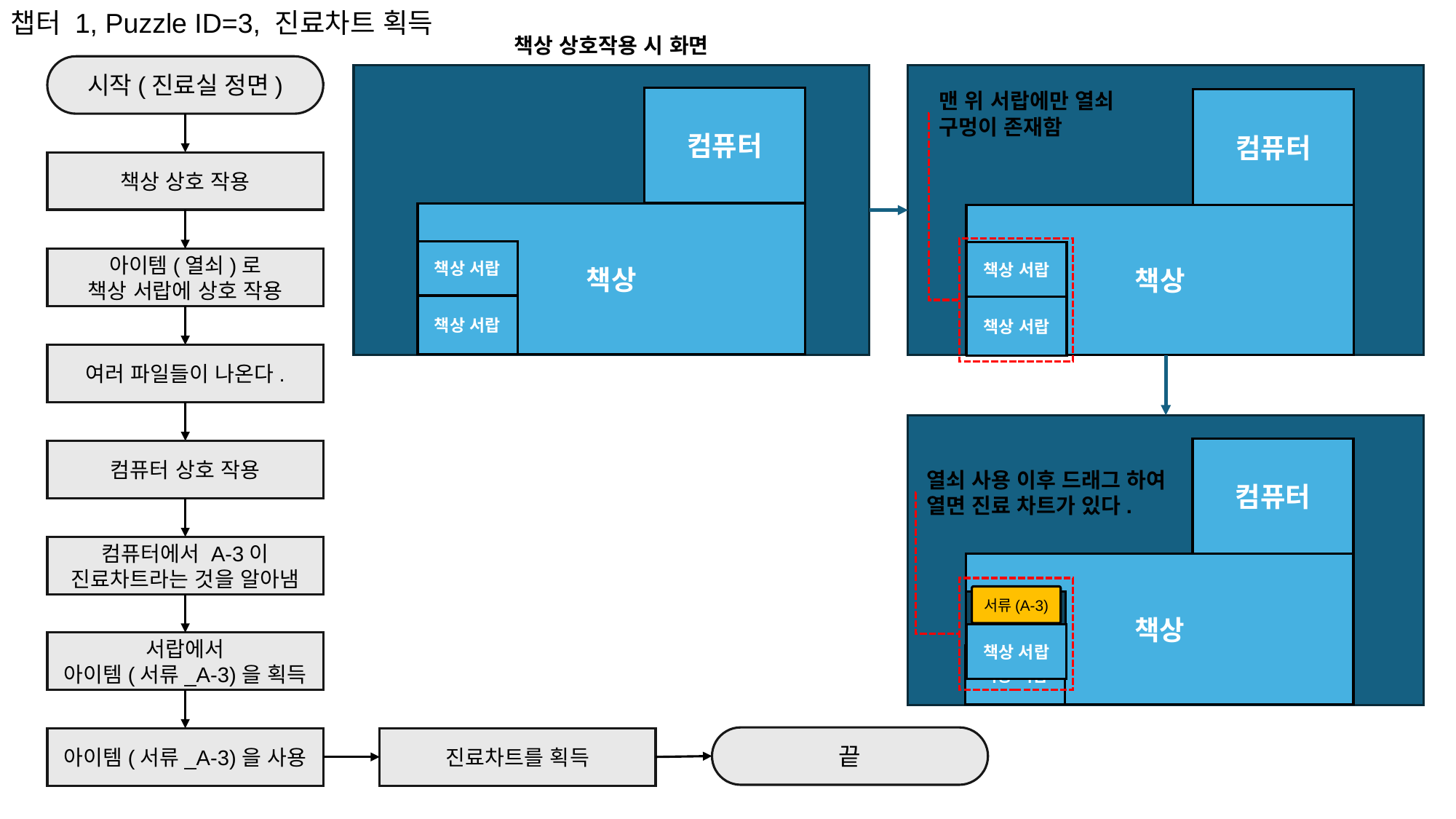

챕터 1, Puzzle ID=3, 진료차트 획득
책상 상호작용 시 화면
시작(진료실 정면)

맨 위 서랍에만 열쇠 구멍이 존재함
컴퓨터
컴퓨터
책상 상호 작용
책상
책상

책상 서랍
책상 서랍
아이템(열쇠)로
책상 서랍에 상호 작용
책상 서랍
책상 서랍
여러 파일들이 나온다.

컴퓨터
컴퓨터 상호 작용
열쇠 사용 이후 드래그 하여 열면 진료 차트가 있다.
컴퓨터에서 A-3이 진료차트라는 것을 알아냄
책상

서류(A-3)

책상 서랍
서랍에서
아이템(서류_A-3)을 획득
책상 서랍
끝
아이템(서류_A-3)을 사용
진료차트를 획득